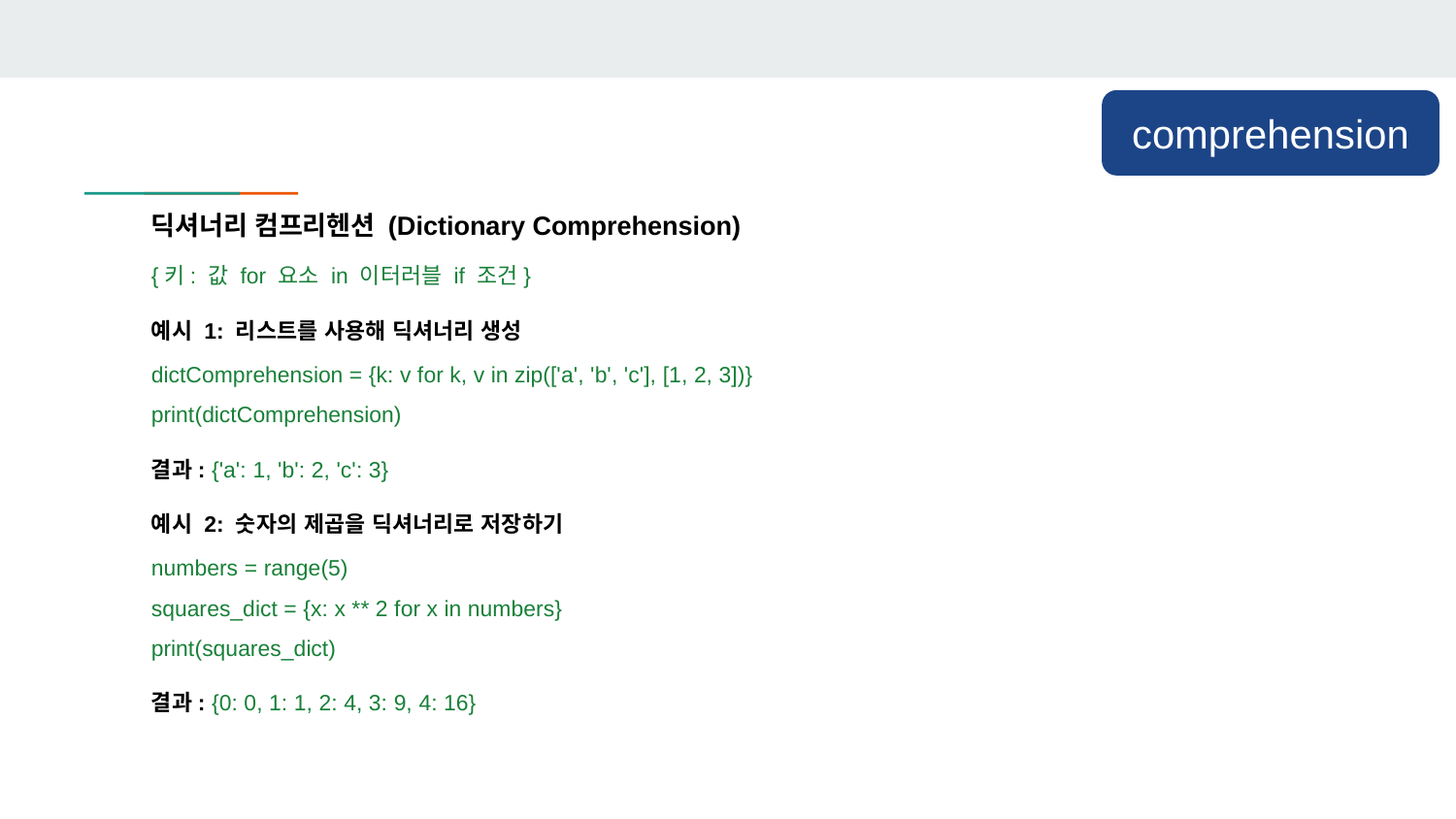

comprehension
딕셔너리 컴프리헨션 (Dictionary Comprehension)
{키: 값 for 요소 in 이터러블 if 조건}
예시 1: 리스트를 사용해 딕셔너리 생성
dictComprehension = {k: v for k, v in zip(['a', 'b', 'c'], [1, 2, 3])}
print(dictComprehension)
결과: {'a': 1, 'b': 2, 'c': 3}
예시 2: 숫자의 제곱을 딕셔너리로 저장하기
numbers = range(5)
squares_dict = {x: x ** 2 for x in numbers}
print(squares_dict)
결과: {0: 0, 1: 1, 2: 4, 3: 9, 4: 16}